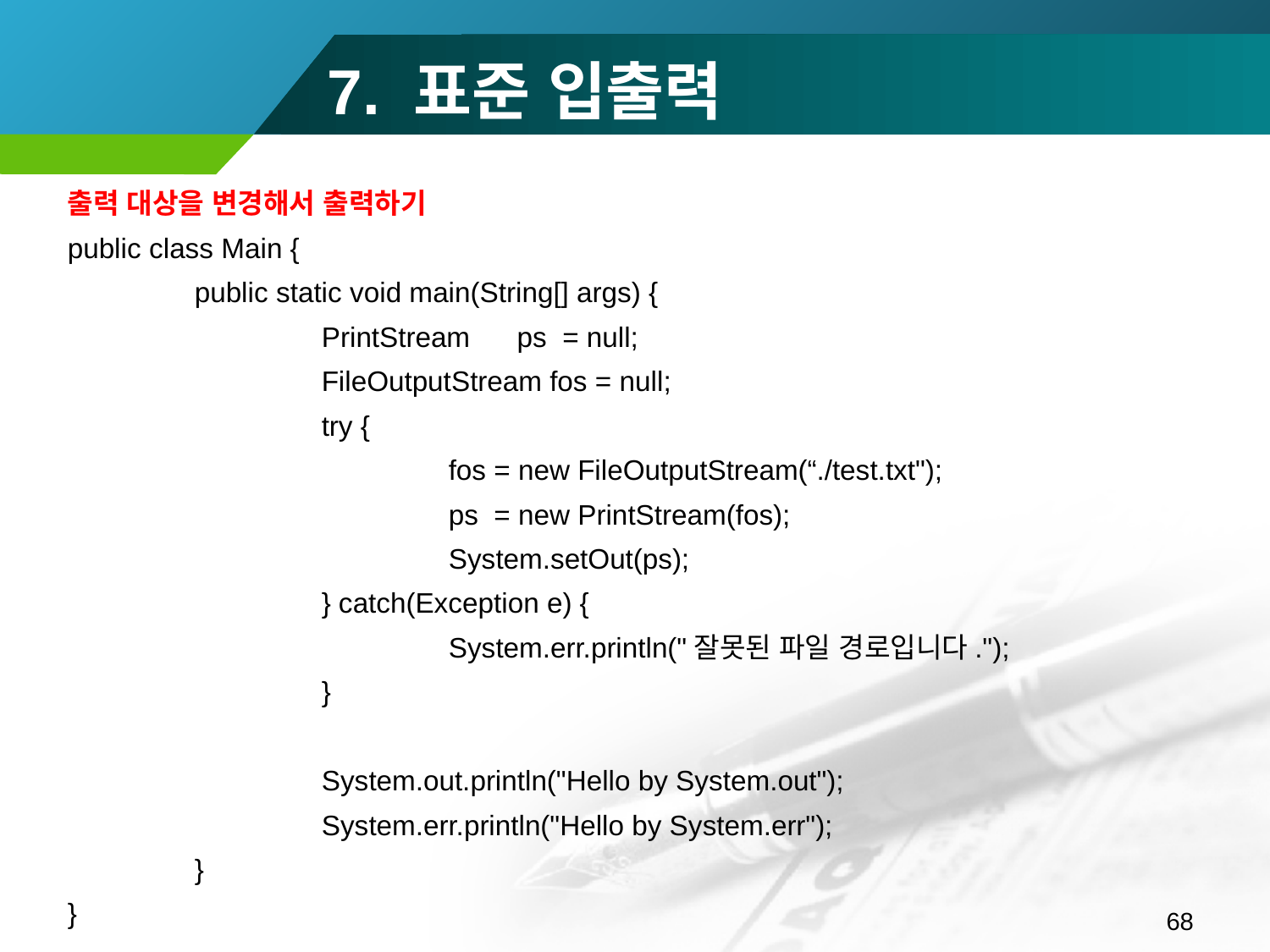

7. 표준 입출력
출력 대상을 변경해서 출력하기
public class Main {
	public static void main(String[] args) {
		PrintStream      ps  = null;
		FileOutputStream fos = null;
		try {
			fos = new FileOutputStream(“./test.txt");
			ps  = new PrintStream(fos);
			System.setOut(ps);
		} catch(Exception e) {
			System.err.println("잘못된 파일 경로입니다.");
		}

		System.out.println("Hello by System.out");
		System.err.println("Hello by System.err");
	}
}
68